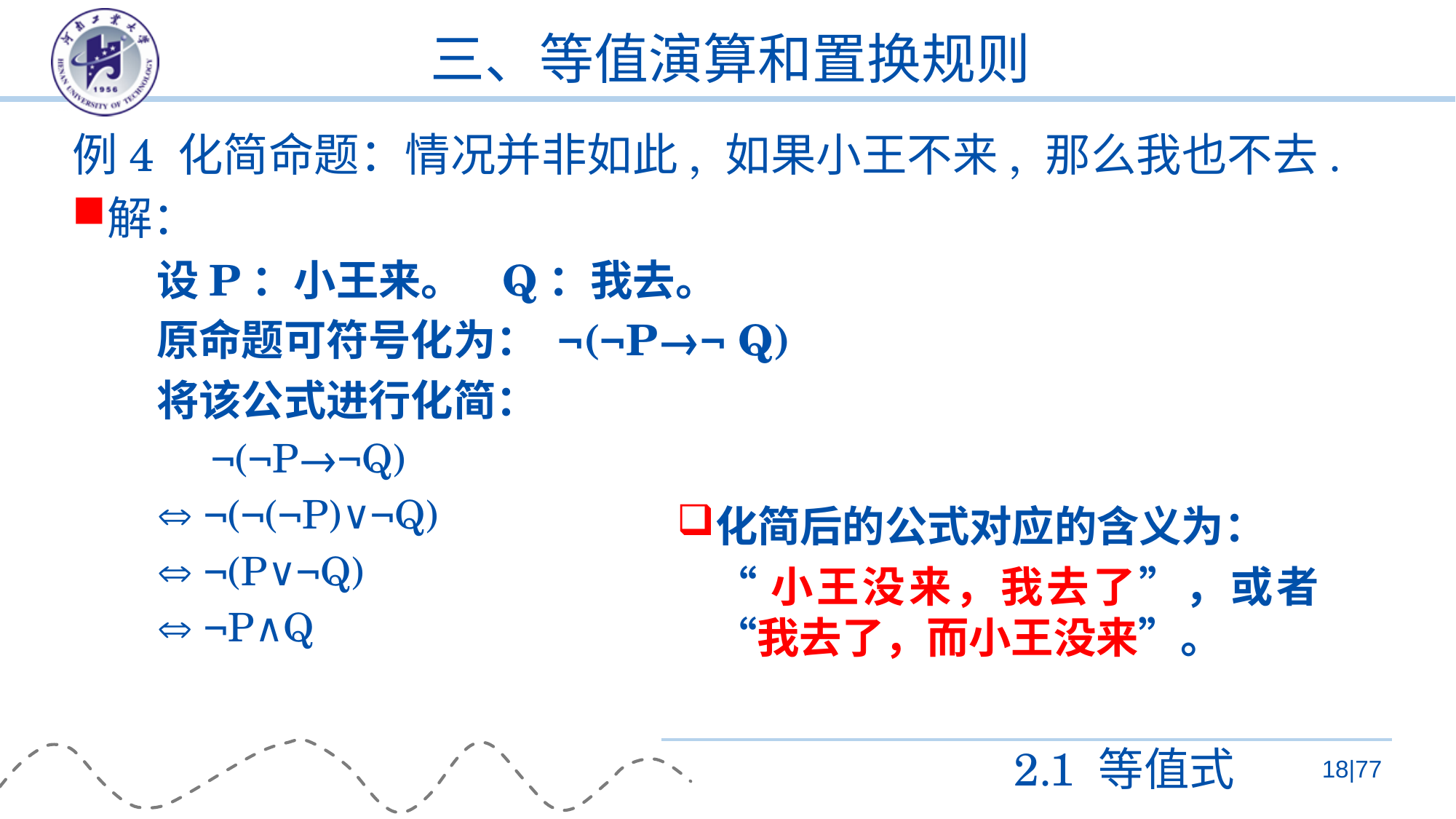

# 三、等值演算和置换规则
例4 化简命题：情况并非如此, 如果小王不来, 那么我也不去.
解：
     设P：小王来。   Q：我去。
     原命题可符号化为： ¬(¬P→¬ Q)
     将该公式进行化简：
        ¬(¬P→¬Q)
   ⇔ ¬(¬(¬P)∨¬Q)
   ⇔ ¬(P∨¬Q)
   ⇔ ¬P∧Q
化简后的公式对应的含义为：
“小王没来，我去了”，或者“我去了，而小王没来”。
2.1 等值式
18|77